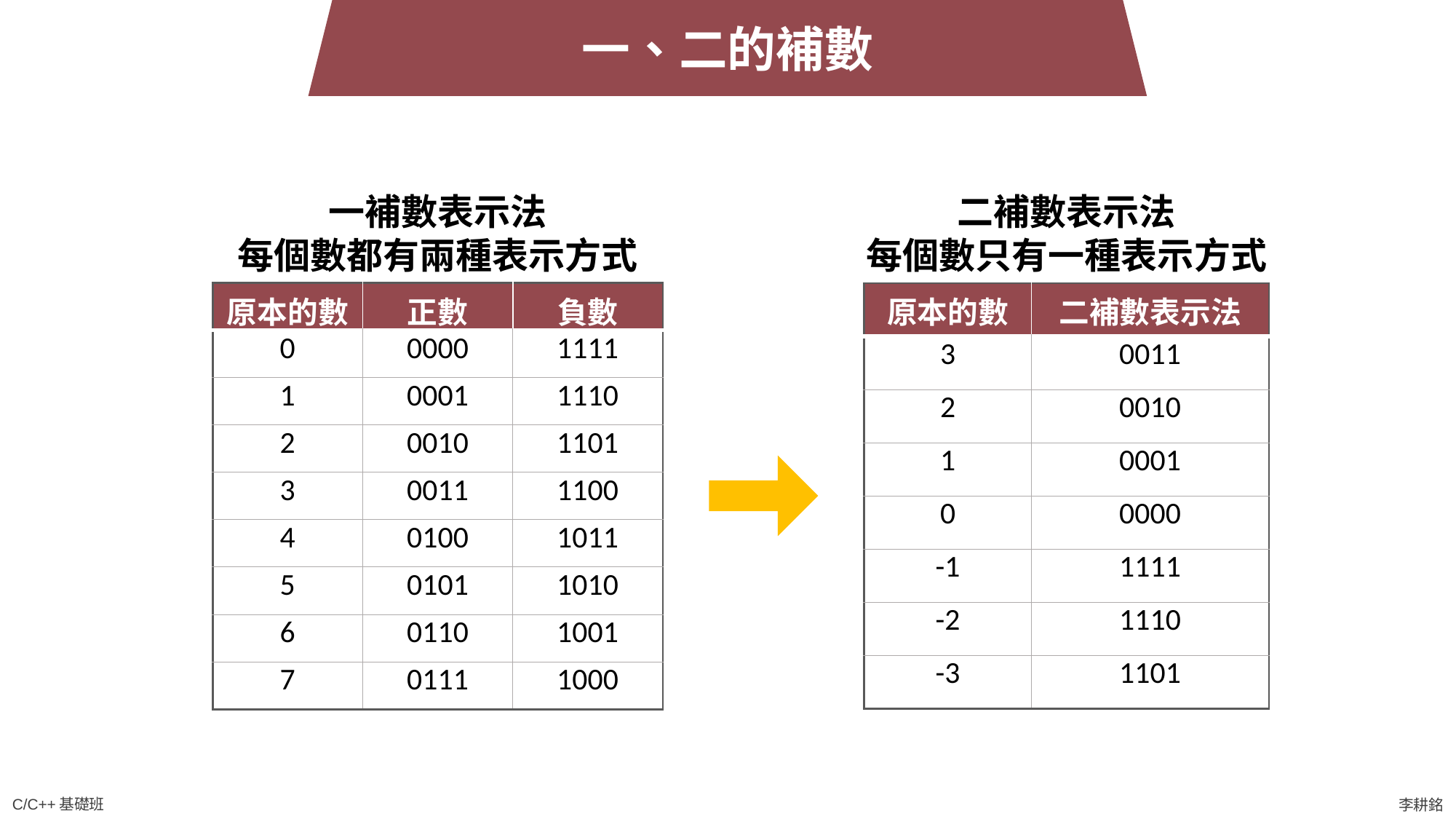

一、二的補數
一補數表示法
每個數都有兩種表示方式
二補數表示法
每個數只有一種表示方式
| 原本的數 | 正數 | 負數 |
| --- | --- | --- |
| 0 | 0000 | 1111 |
| 1 | 0001 | 1110 |
| 2 | 0010 | 1101 |
| 3 | 0011 | 1100 |
| 4 | 0100 | 1011 |
| 5 | 0101 | 1010 |
| 6 | 0110 | 1001 |
| 7 | 0111 | 1000 |
| 原本的數 | 二補數表示法 |
| --- | --- |
| 3 | 0011 |
| 2 | 0010 |
| 1 | 0001 |
| 0 | 0000 |
| -1 | 1111 |
| -2 | 1110 |
| -3 | 1101 |

C/C++基礎班
李耕銘